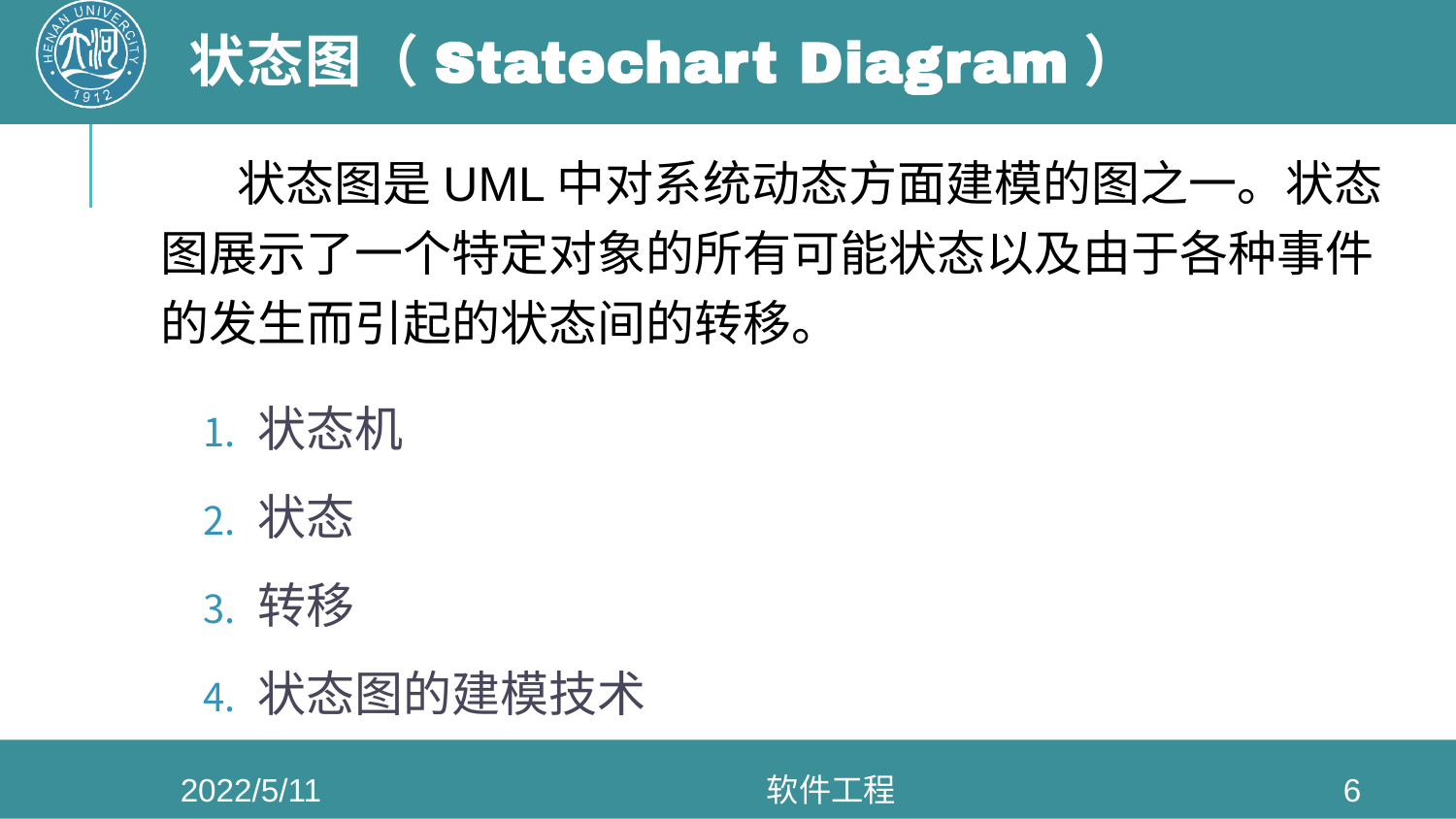

# 状态图（Statechart Diagram）
      状态图是UML中对系统动态方面建模的图之一。状态图展示了一个特定对象的所有可能状态以及由于各种事件的发生而引起的状态间的转移。
状态机
状态
转移
状态图的建模技术
2022/5/11
软件工程
6